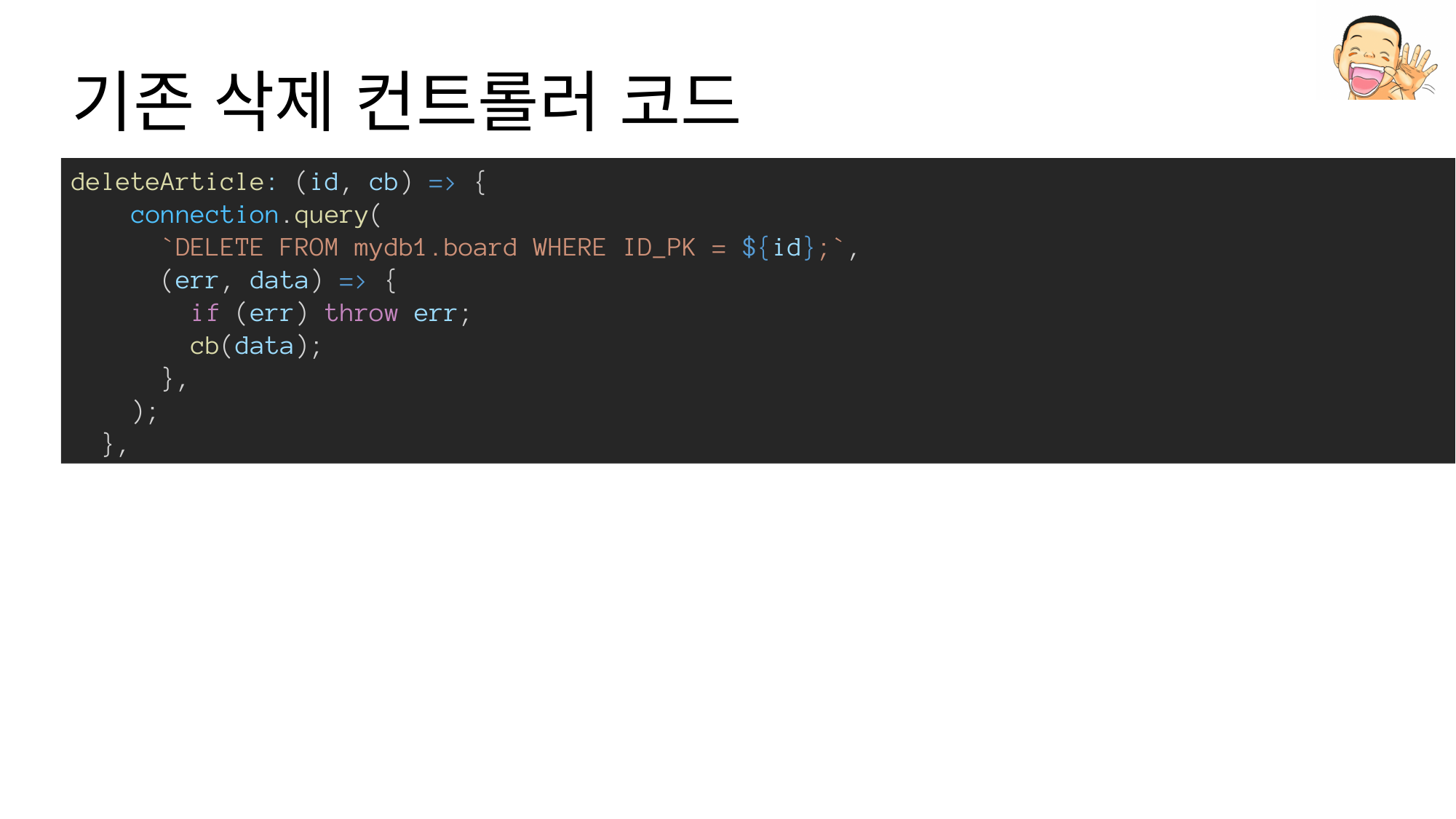

# 기존 삭제 컨트롤러 코드
deleteArticle: (id, cb) => {
    connection.query(
      `DELETE FROM mydb1.board WHERE ID_PK = ${id};`,
      (err, data) => {
        if (err) throw err;
        cb(data);
      },
    );
  },